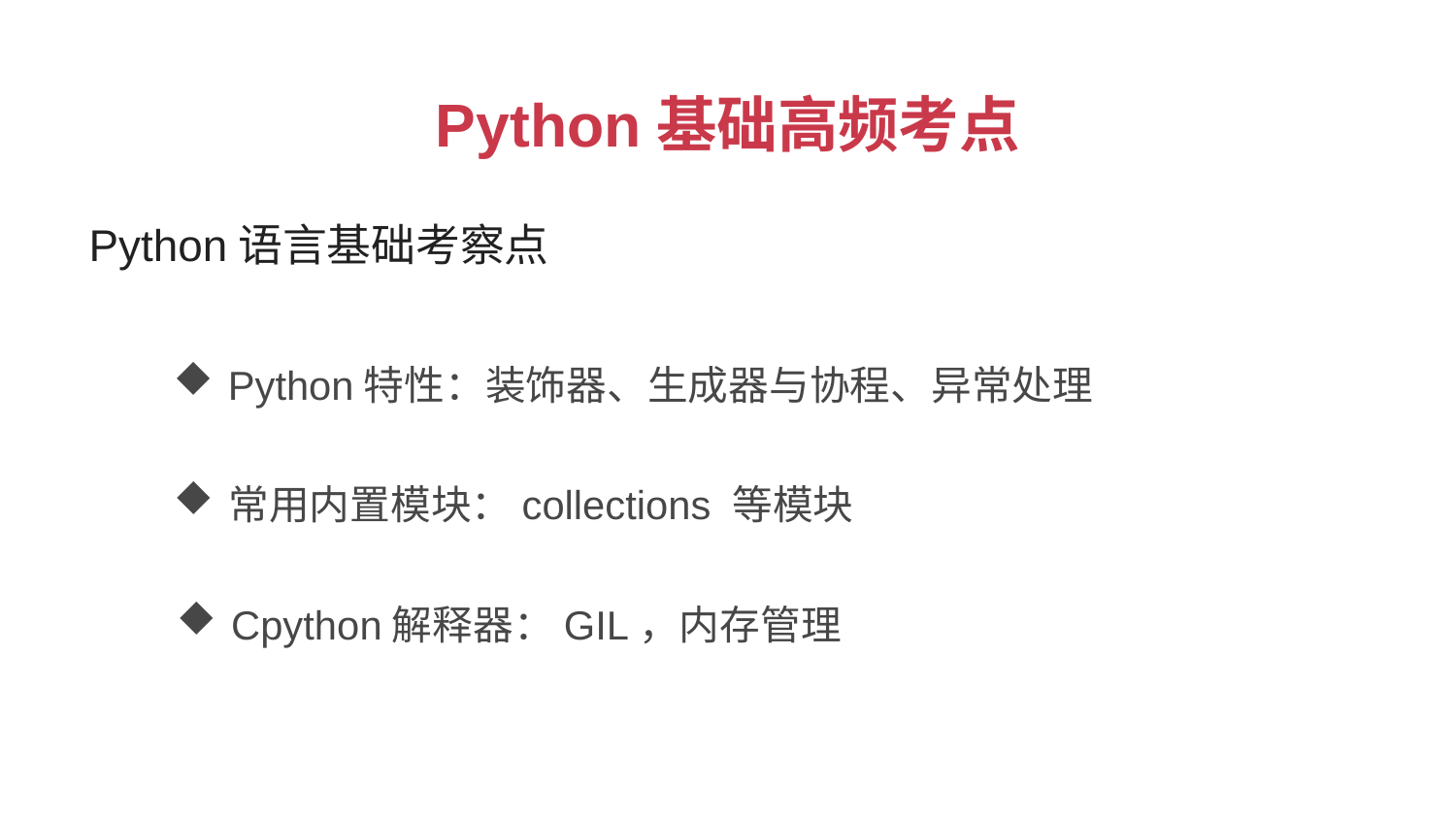

Python基础高频考点
Python语言基础考察点
Python特性：装饰器、生成器与协程、异常处理
常用内置模块：collections 等模块
Cpython解释器：GIL，内存管理